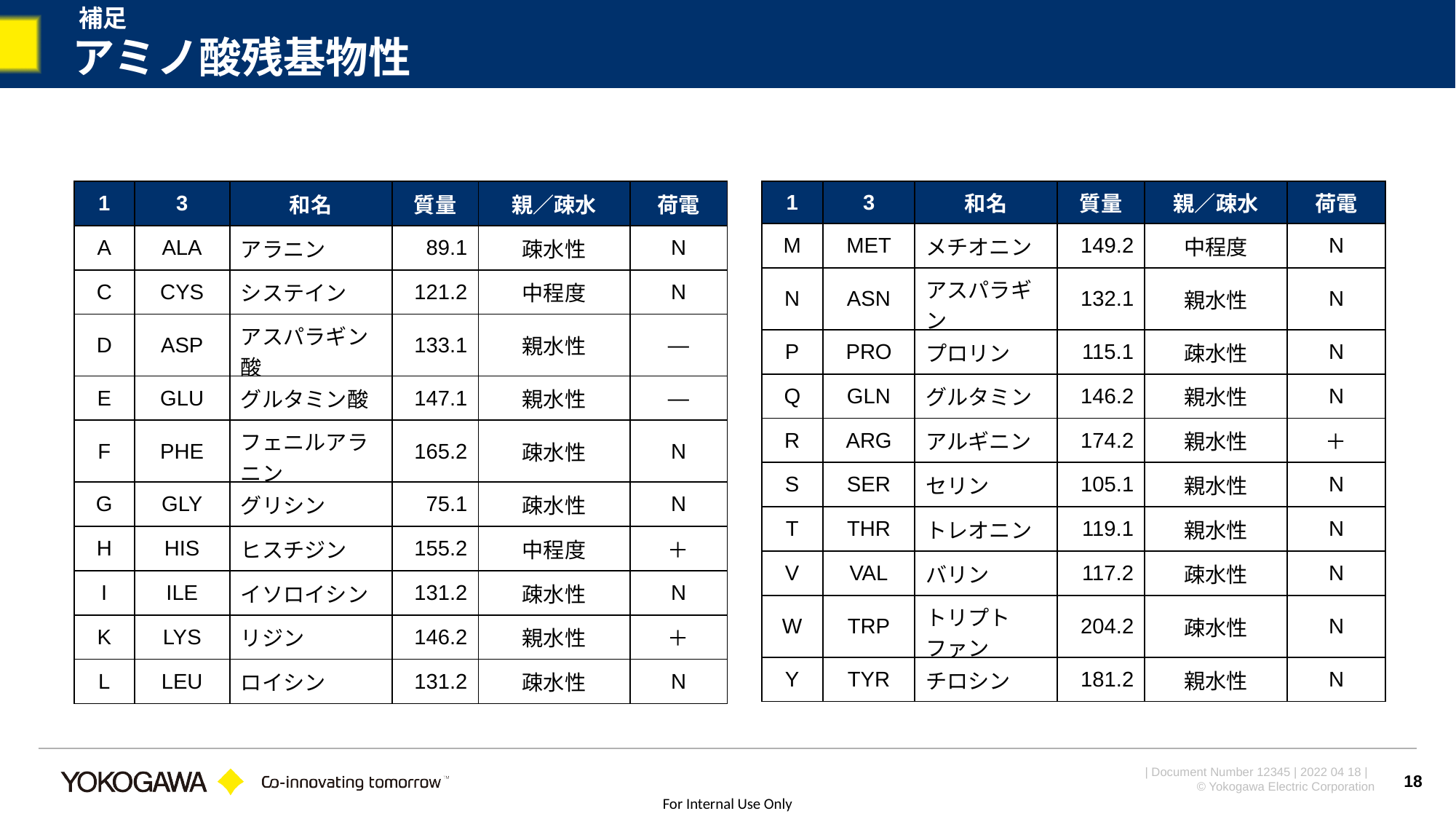

補足
# アミノ酸残基物性
| 1 | 3 | 和名 | 質量 | 親／疎水 | 荷電 |
| --- | --- | --- | --- | --- | --- |
| A | ALA | アラニン | 89.1 | 疎水性 | N |
| C | CYS | システイン | 121.2 | 中程度 | N |
| D | ASP | アスパラギン酸 | 133.1 | 親水性 | ― |
| E | GLU | グルタミン酸 | 147.1 | 親水性 | ― |
| F | PHE | フェニルアラニン | 165.2 | 疎水性 | N |
| G | GLY | グリシン | 75.1 | 疎水性 | N |
| H | HIS | ヒスチジン | 155.2 | 中程度 | ＋ |
| I | ILE | イソロイシン | 131.2 | 疎水性 | N |
| K | LYS | リジン | 146.2 | 親水性 | ＋ |
| L | LEU | ロイシン | 131.2 | 疎水性 | N |
| 1 | 3 | 和名 | 質量 | 親／疎水 | 荷電 |
| --- | --- | --- | --- | --- | --- |
| M | MET | メチオニン | 149.2 | 中程度 | N |
| N | ASN | アスパラギン | 132.1 | 親水性 | N |
| P | PRO | プロリン | 115.1 | 疎水性 | N |
| Q | GLN | グルタミン | 146.2 | 親水性 | N |
| R | ARG | アルギニン | 174.2 | 親水性 | ＋ |
| S | SER | セリン | 105.1 | 親水性 | N |
| T | THR | トレオニン | 119.1 | 親水性 | N |
| V | VAL | バリン | 117.2 | 疎水性 | N |
| W | TRP | トリプトファン | 204.2 | 疎水性 | N |
| Y | TYR | チロシン | 181.2 | 親水性 | N |
18